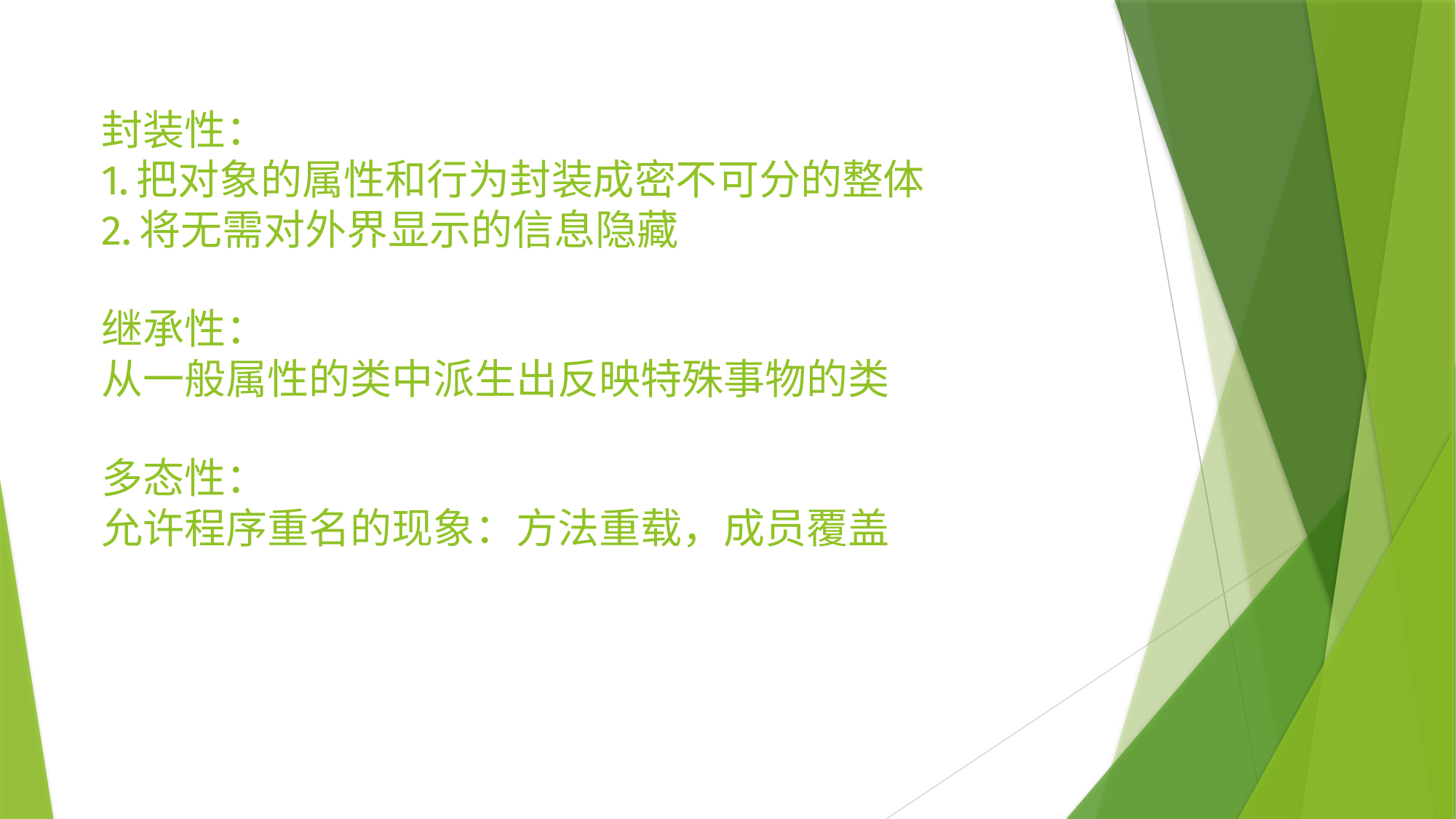

# 封装性： 1.把对象的属性和行为封装成密不可分的整体 2.将无需对外界显示的信息隐藏 继承性： 从一般属性的类中派生出反映特殊事物的类 多态性： 允许程序重名的现象：方法重载，成员覆盖